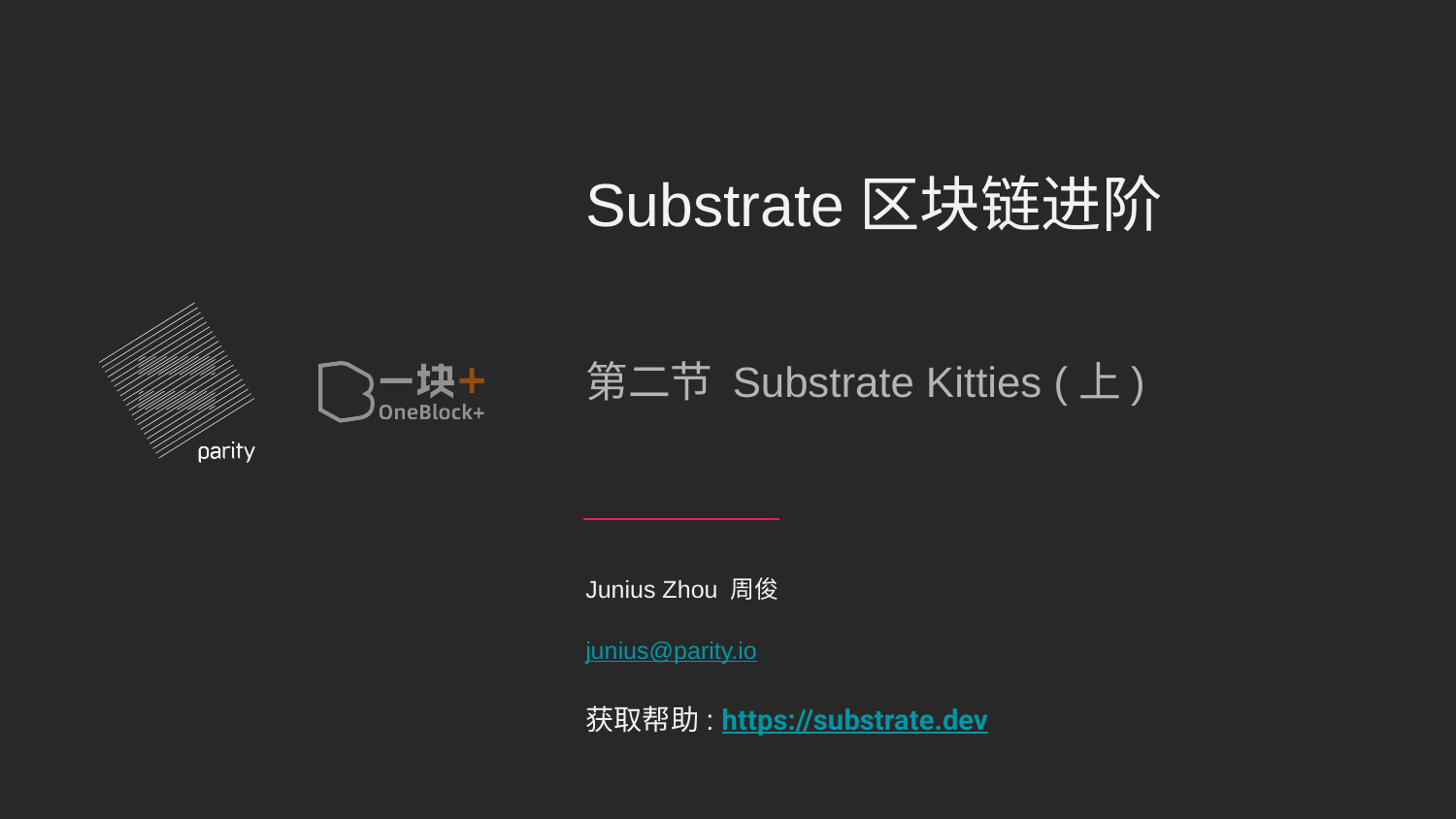

Substrate区块链进阶

第二节 Substrate Kitties (上)

Junius Zhou 周俊
junius@parity.io
获取帮助: https://substrate.dev